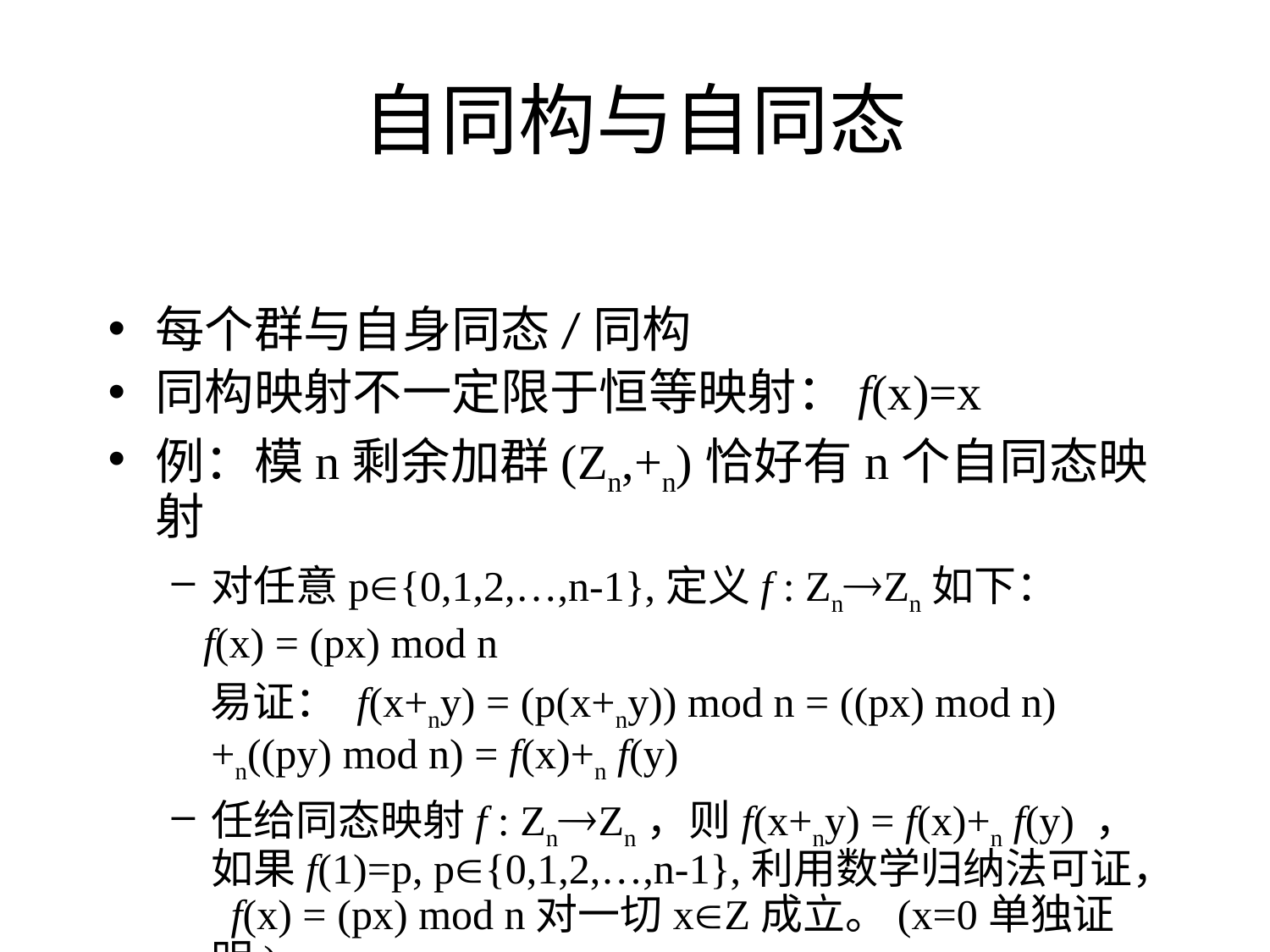

# 自同构与自同态
每个群与自身同态/同构
同构映射不一定限于恒等映射：f(x)=x
例：模n剩余加群(Zn,+n)恰好有n个自同态映射
对任意p∈{0,1,2,…,n-1},定义f : Zn→Zn如下：
   f(x) = (px) mod n
   易证： f(x+ny) = (p(x+ny)) mod n = ((px) mod n)+n((py) mod n) = f(x)+n f(y)
任给同态映射f : Zn→Zn，则f(x+ny) = f(x)+n f(y) ，如果f(1)=p, p∈{0,1,2,…,n-1},利用数学归纳法可证， f(x) = (px) mod n对一切x∈Z成立。(x=0单独证明)